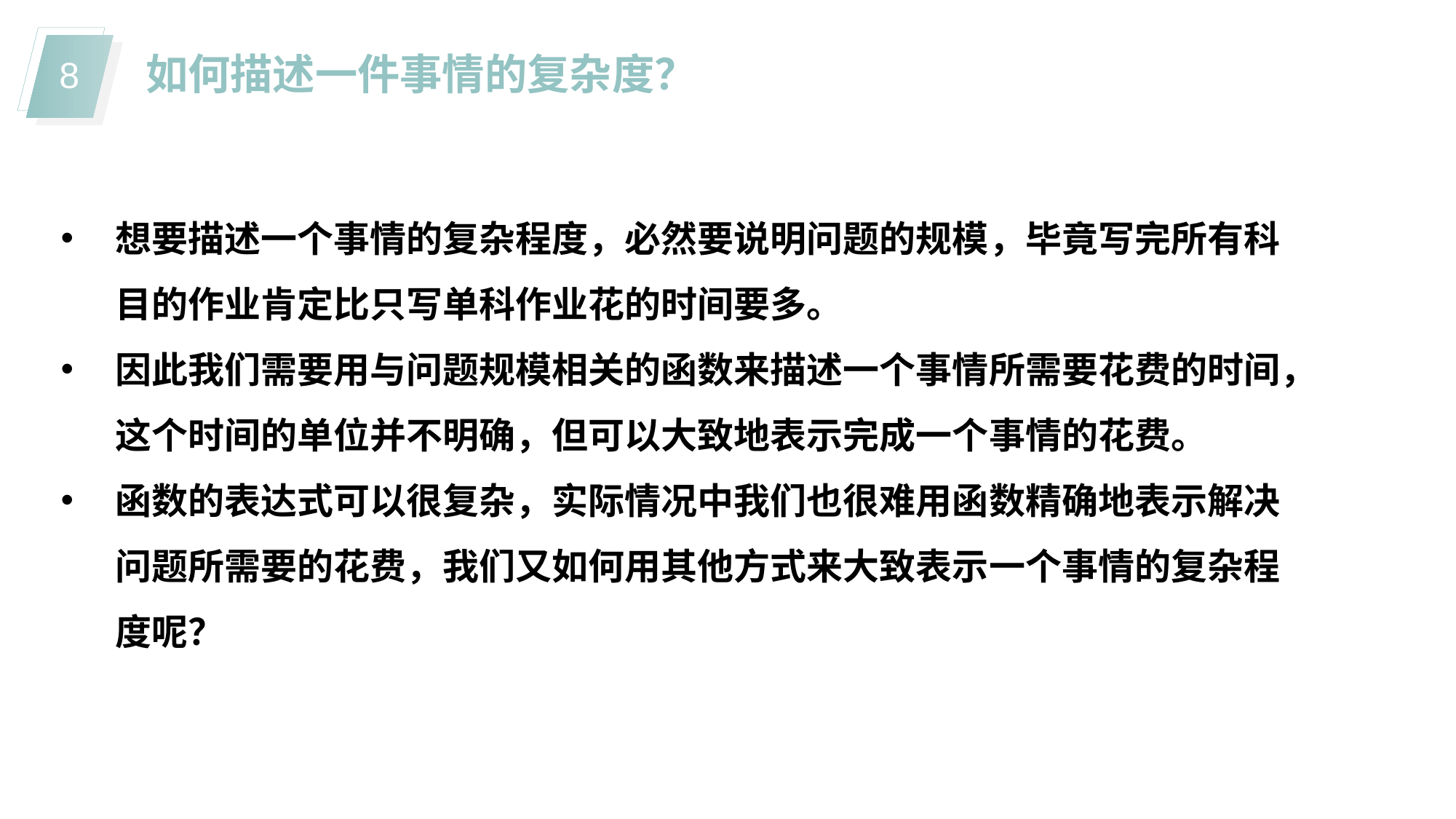

如何描述一件事情的复杂度？
想要描述一个事情的复杂程度，必然要说明问题的规模，毕竟写完所有科目的作业肯定比只写单科作业花的时间要多。
因此我们需要用与问题规模相关的函数来描述一个事情所需要花费的时间，这个时间的单位并不明确，但可以大致地表示完成一个事情的花费。
函数的表达式可以很复杂，实际情况中我们也很难用函数精确地表示解决问题所需要的花费，我们又如何用其他方式来大致表示一个事情的复杂程度呢？